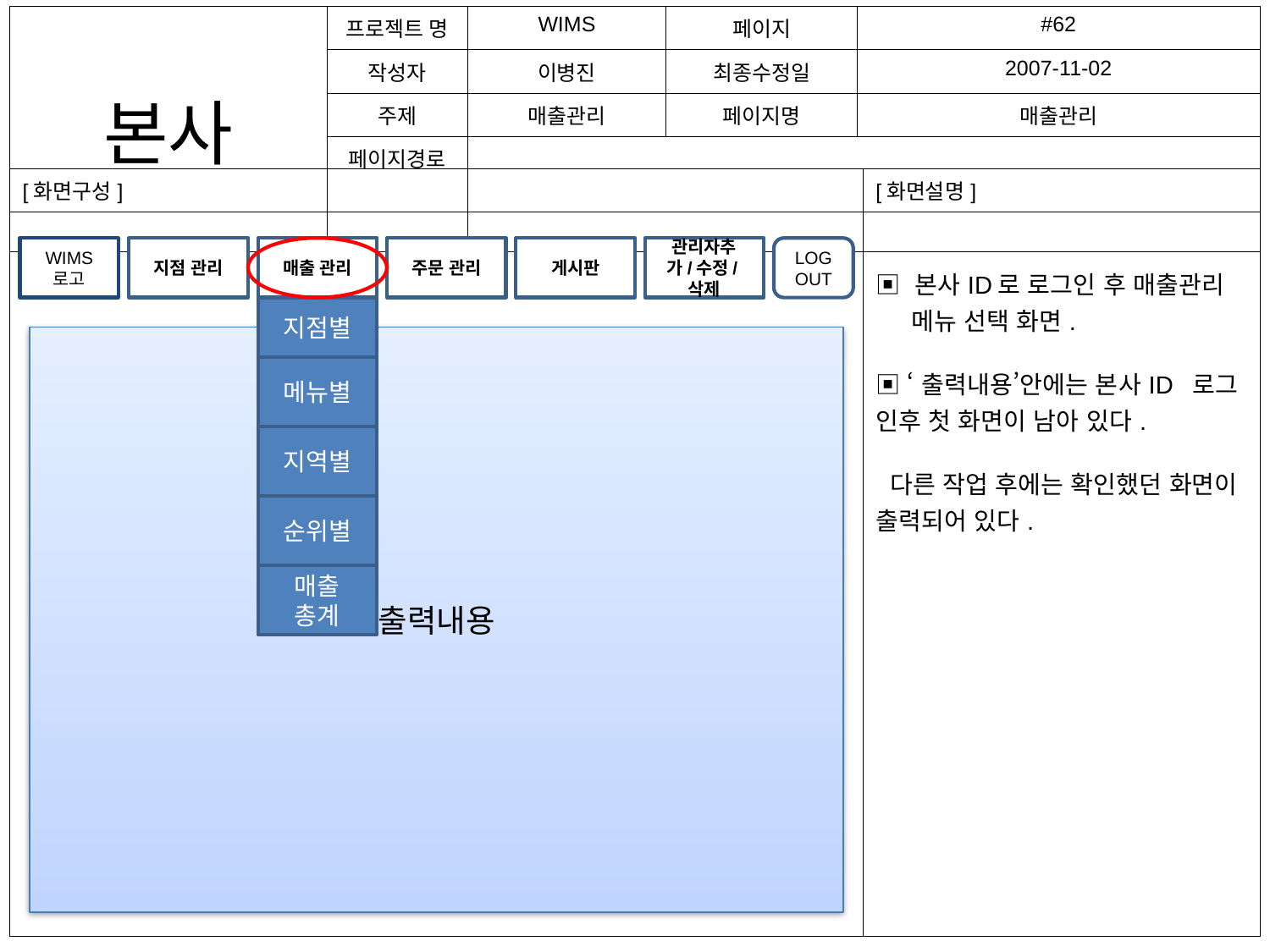

| 본사 | 프로젝트 명 | WIMS | 페이지 | #62 |
| --- | --- | --- | --- | --- |
|  | 작성자 | 이병진 | 최종수정일 | 2007-11-02 |
|  | 주제 | 매출관리 | 페이지명 | 매출관리 |
|  | 페이지경로 |  |  |  |
| [화면구성] | [화면설명] |
| --- | --- |
|  | ▣ 본사ID로 로그인 후 매출관리 메뉴 선택 화면. ▣ ‘출력내용’안에는 본사ID 로그 인후 첫 화면이 남아 있다. 다른 작업 후에는 확인했던 화면이 출력되어 있다. |

게시판
WIMS
로고
지점 관리
매출 관리
주문 관리
관리자추가/수정/삭제
LOG OUT
지점별
출력내용
메뉴별
지역별
순위별
매출
총계